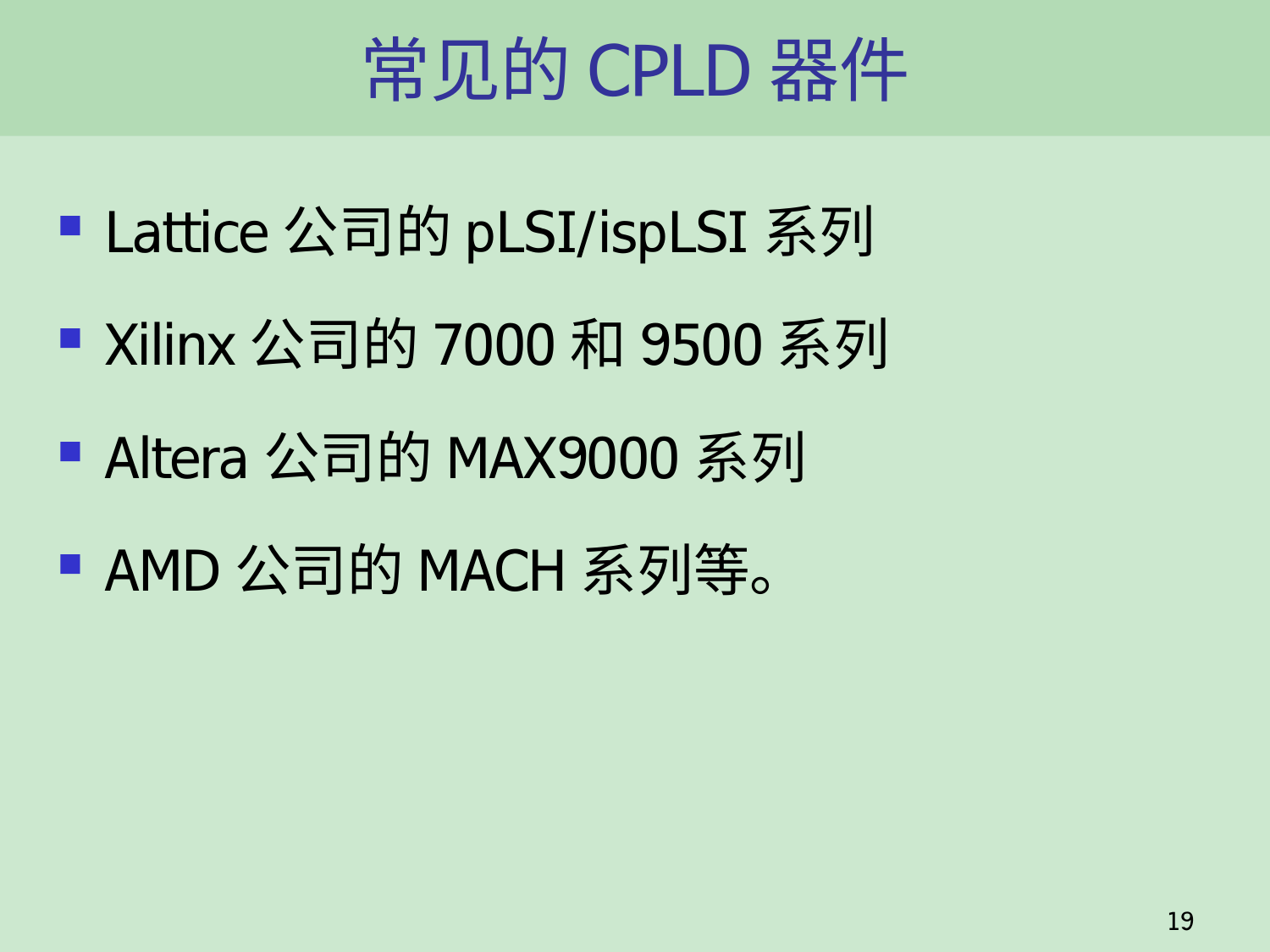

# 常见的CPLD器件
Lattice公司的pLSI/ispLSI系列
Xilinx公司的7000和9500系列
Altera公司的MAX9000系列
AMD公司的MACH系列等。
19